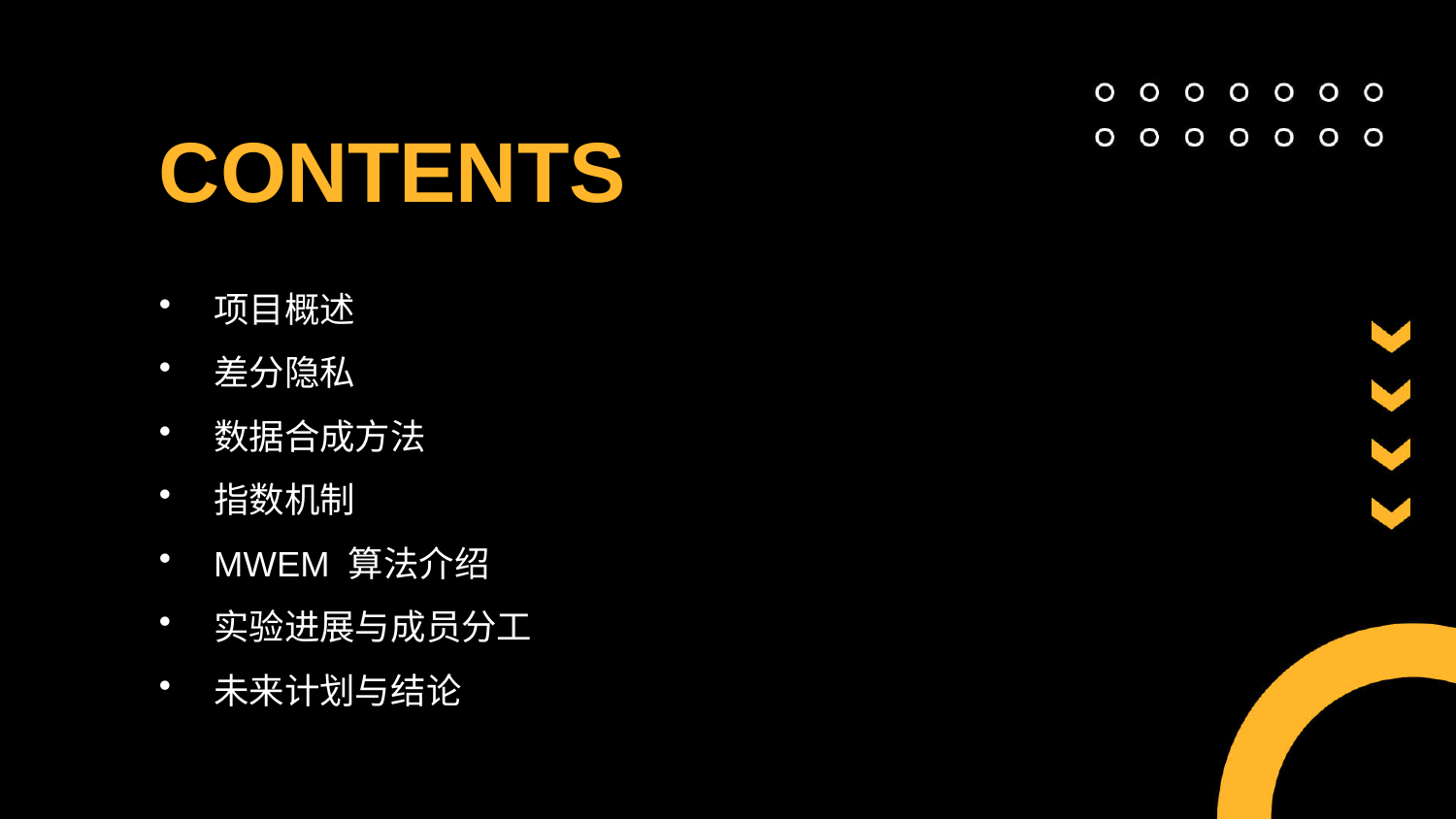

CONTENTS
项目概述
差分隐私
数据合成方法
指数机制
MWEM 算法介绍
实验进展与成员分工
未来计划与结论